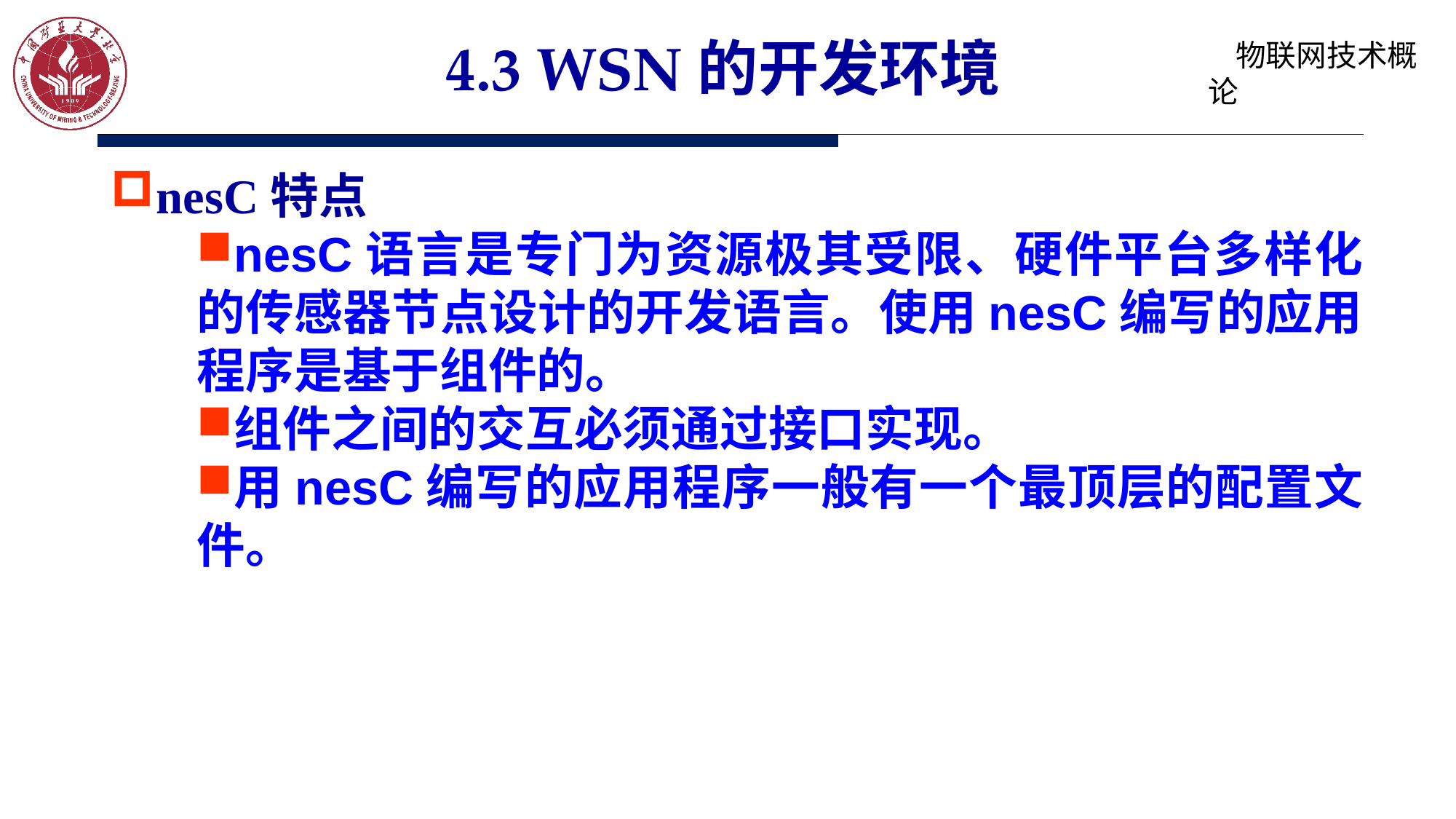

# 4.3 WSN的开发环境
nesC特点
nesC语言是专门为资源极其受限、硬件平台多样化的传感器节点设计的开发语言。使用nesC编写的应用程序是基于组件的。
组件之间的交互必须通过接口实现。
用nesC编写的应用程序一般有一个最顶层的配置文件。